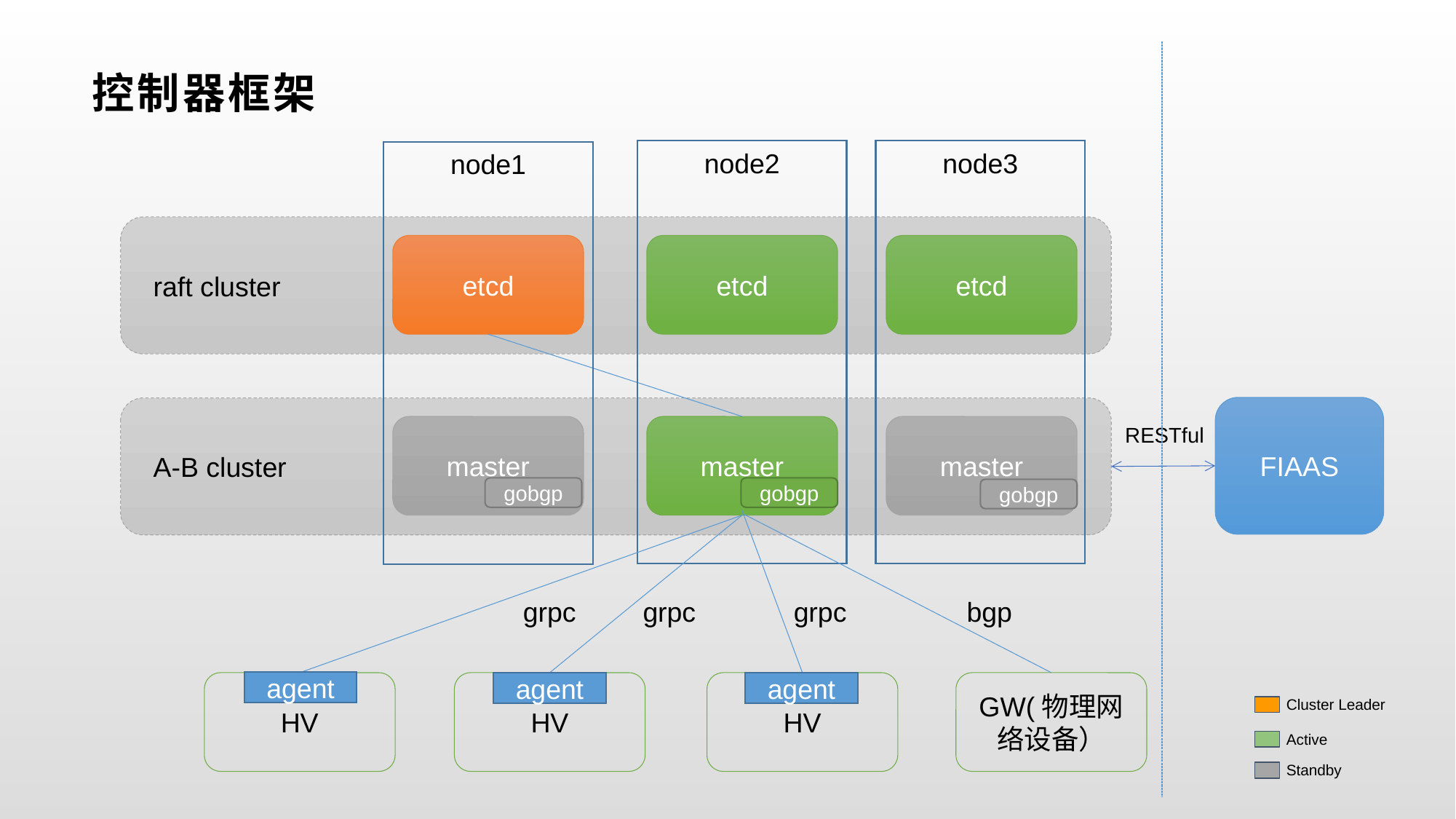

# 控制器框架
node2
node3
node1
  raft cluster
etcd
etcd
etcd
FIAAS
  A-B cluster
master
master
master
RESTful
gobgp
gobgp
gobgp
grpc
grpc
grpc
bgp
agent
HV
HV
agent
HV
agent
GW(物理网络设备）
Cluster Leader

Active

Standby